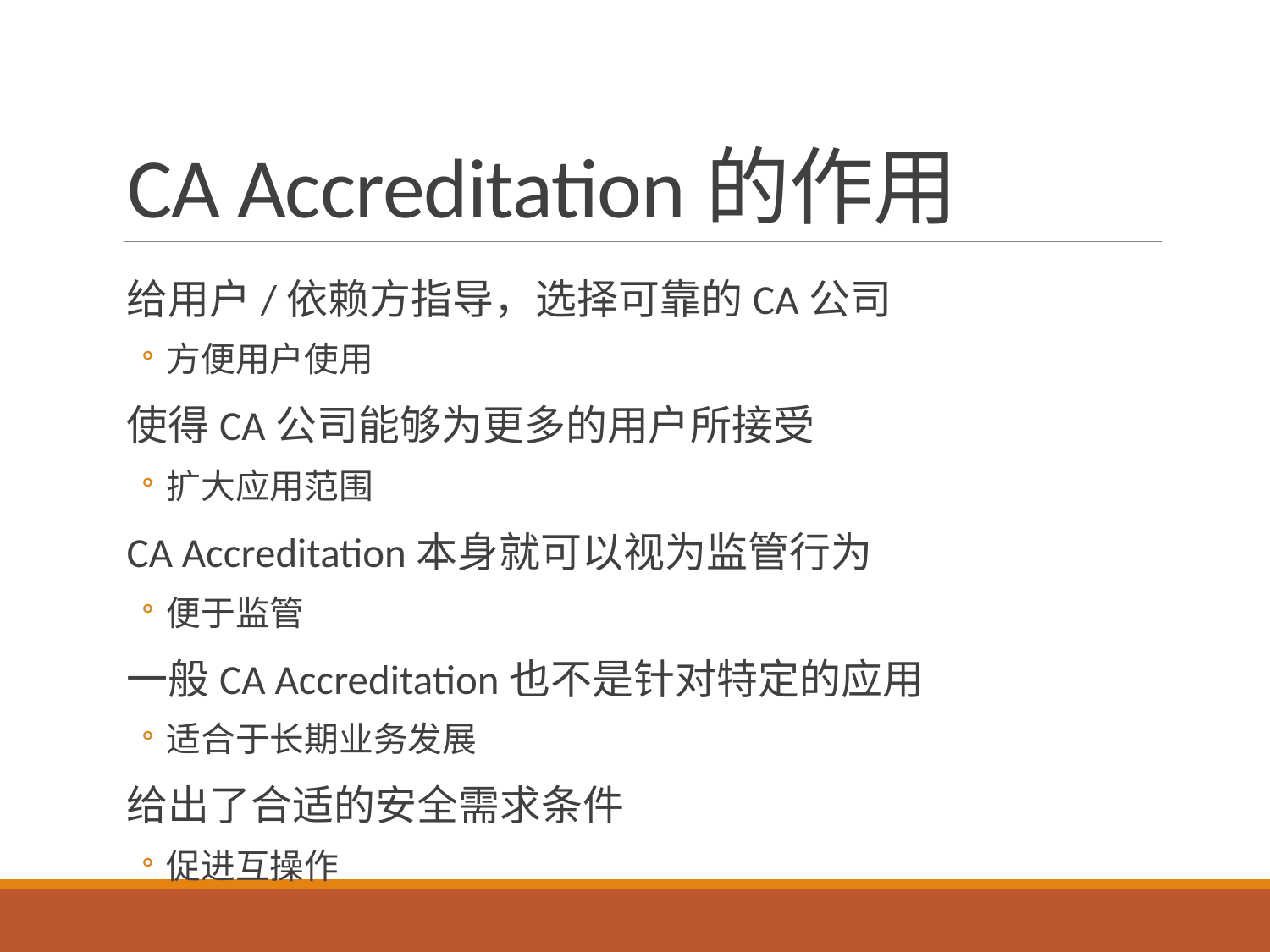

# CA Accreditation的作用
给用户/依赖方指导，选择可靠的CA公司
方便用户使用
使得CA公司能够为更多的用户所接受
扩大应用范围
CA Accreditation本身就可以视为监管行为
便于监管
一般CA Accreditation也不是针对特定的应用
适合于长期业务发展
给出了合适的安全需求条件
促进互操作